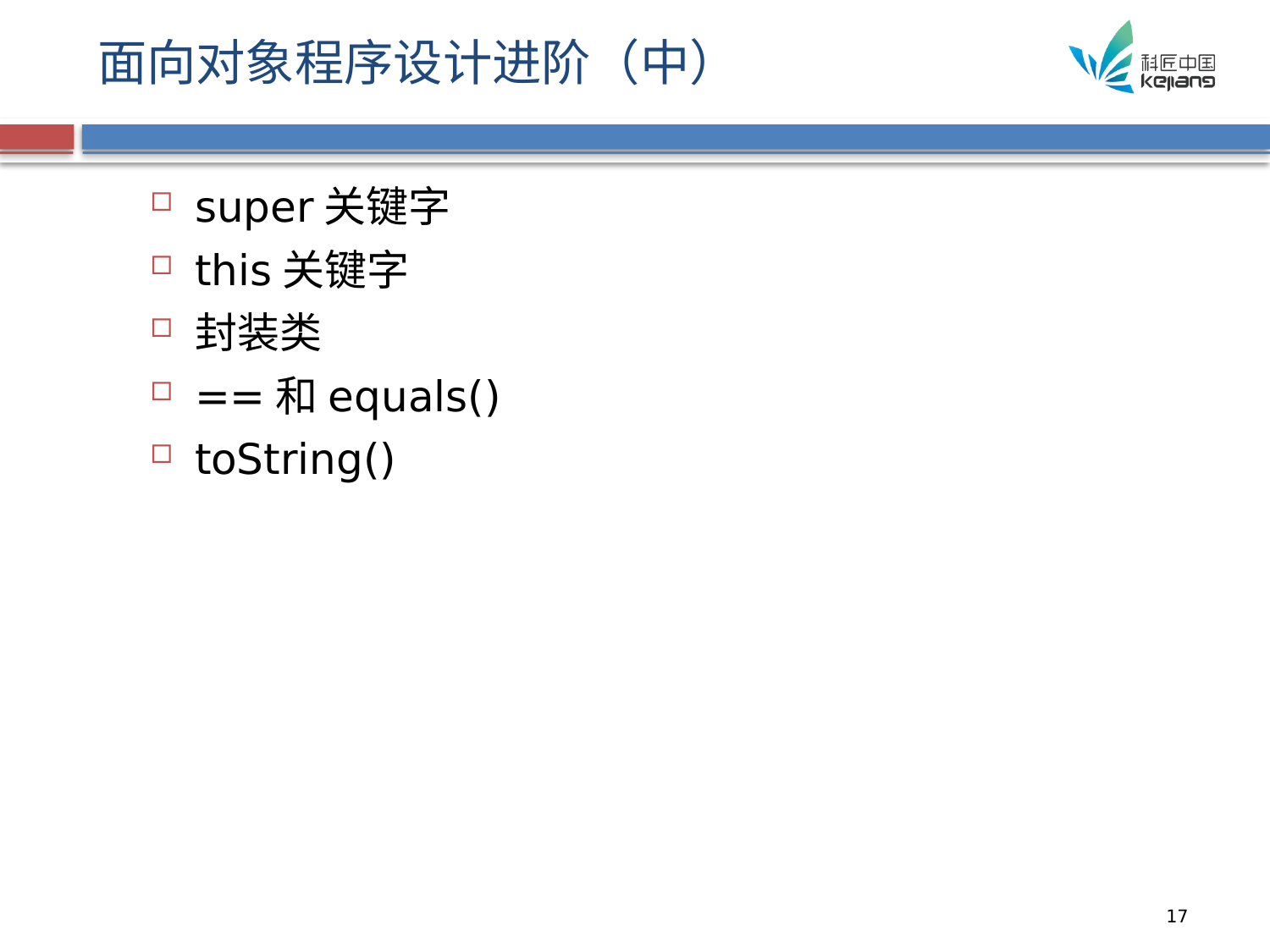

# 面向对象程序设计进阶（中）
super关键字
this关键字
封装类
==和equals()
toString()
17